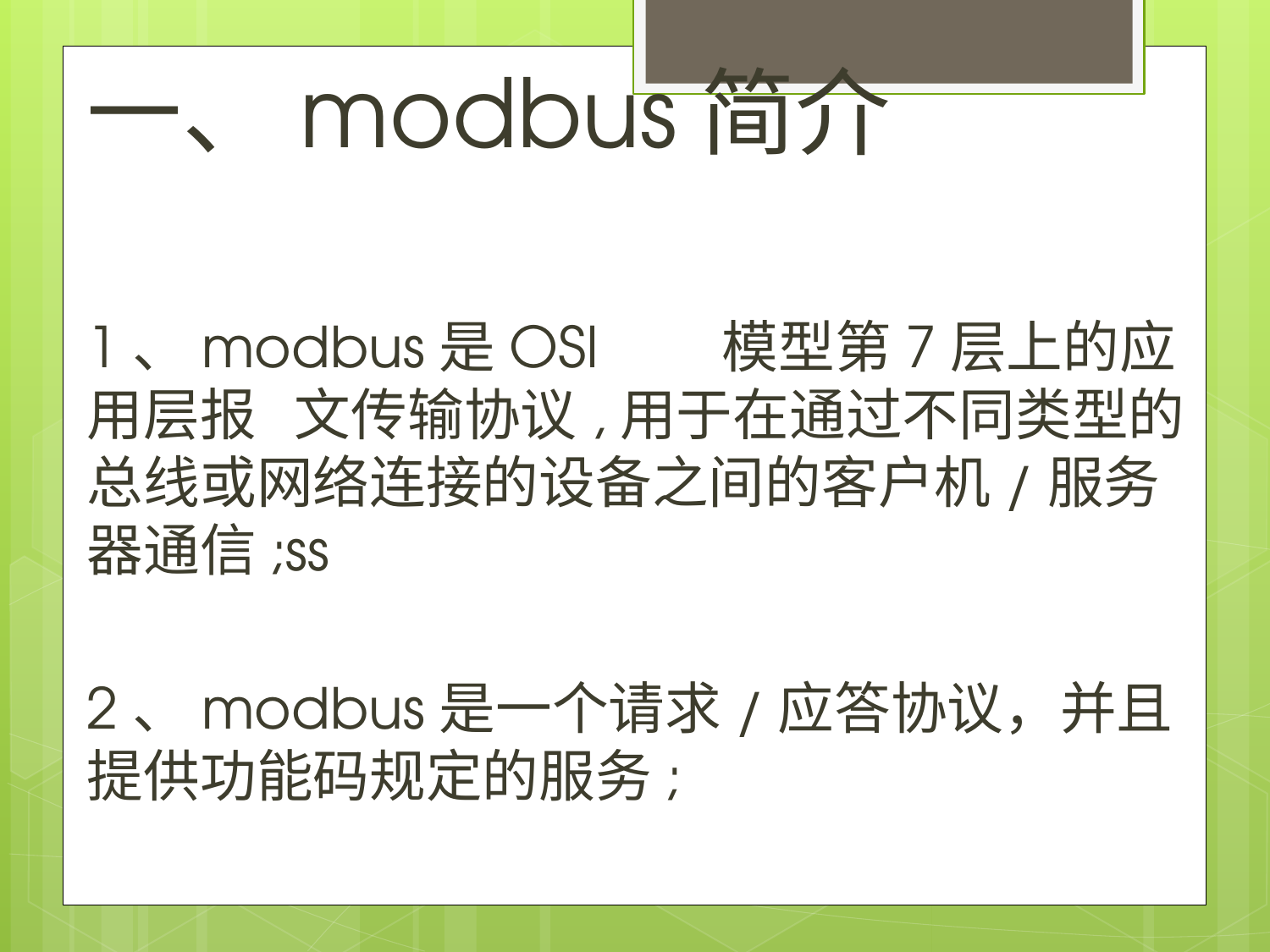

一、modbus简介

1、modbus是OSI	模型第7层上的应用层报   文传输协议,用于在通过不同类型的总线或网络连接的设备之间的客户机/服务器通信;ss

2、modbus是一个请求/应答协议，并且提供功能码规定的服务;